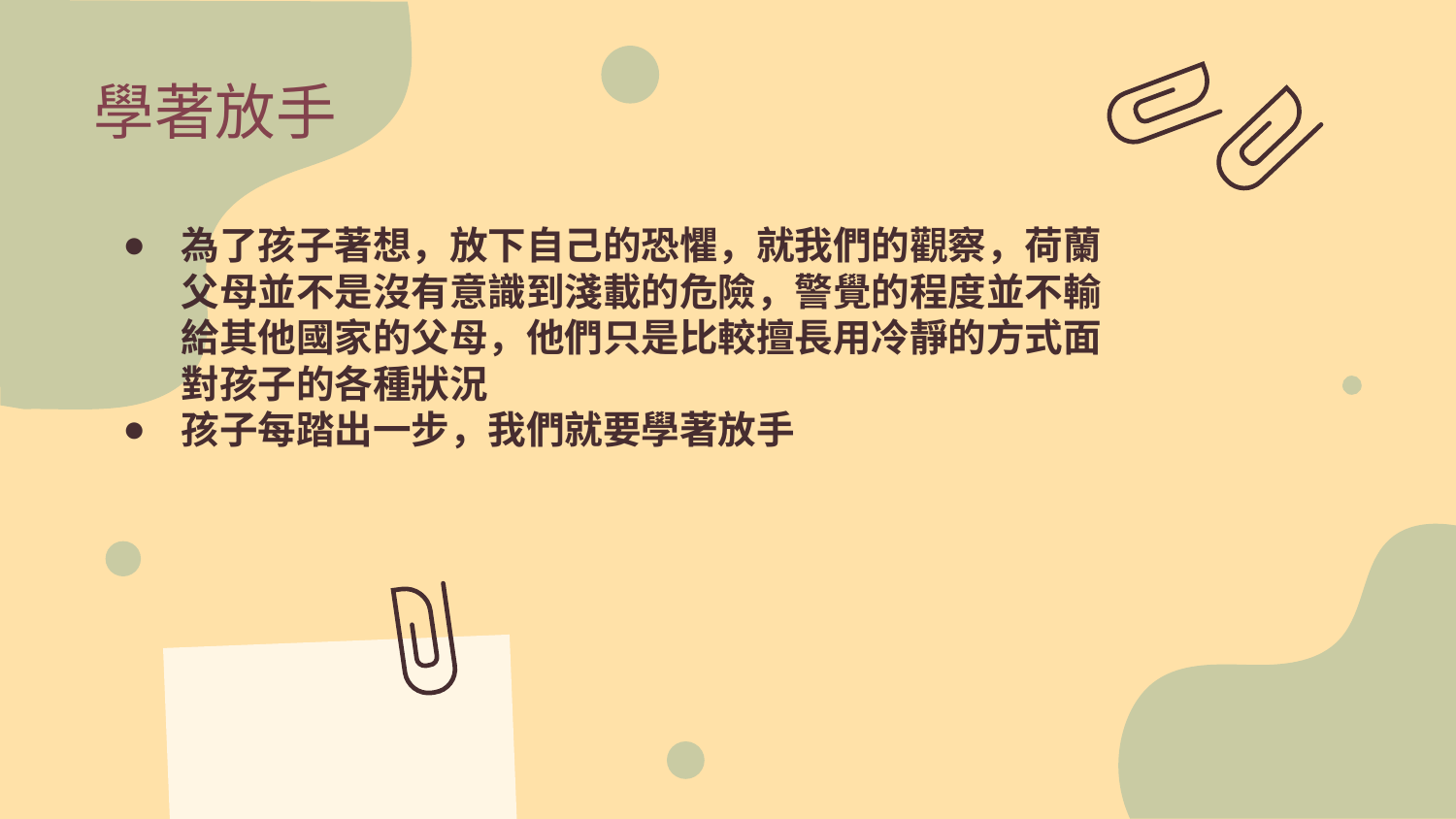

學著放手
# 為了孩子著想，放下自己的恐懼，就我們的觀察，荷蘭父母並不是沒有意識到淺載的危險，警覺的程度並不輸給其他國家的父母，他們只是比較擅長用冷靜的方式面對孩子的各種狀況
孩子每踏出一步，我們就要學著放手